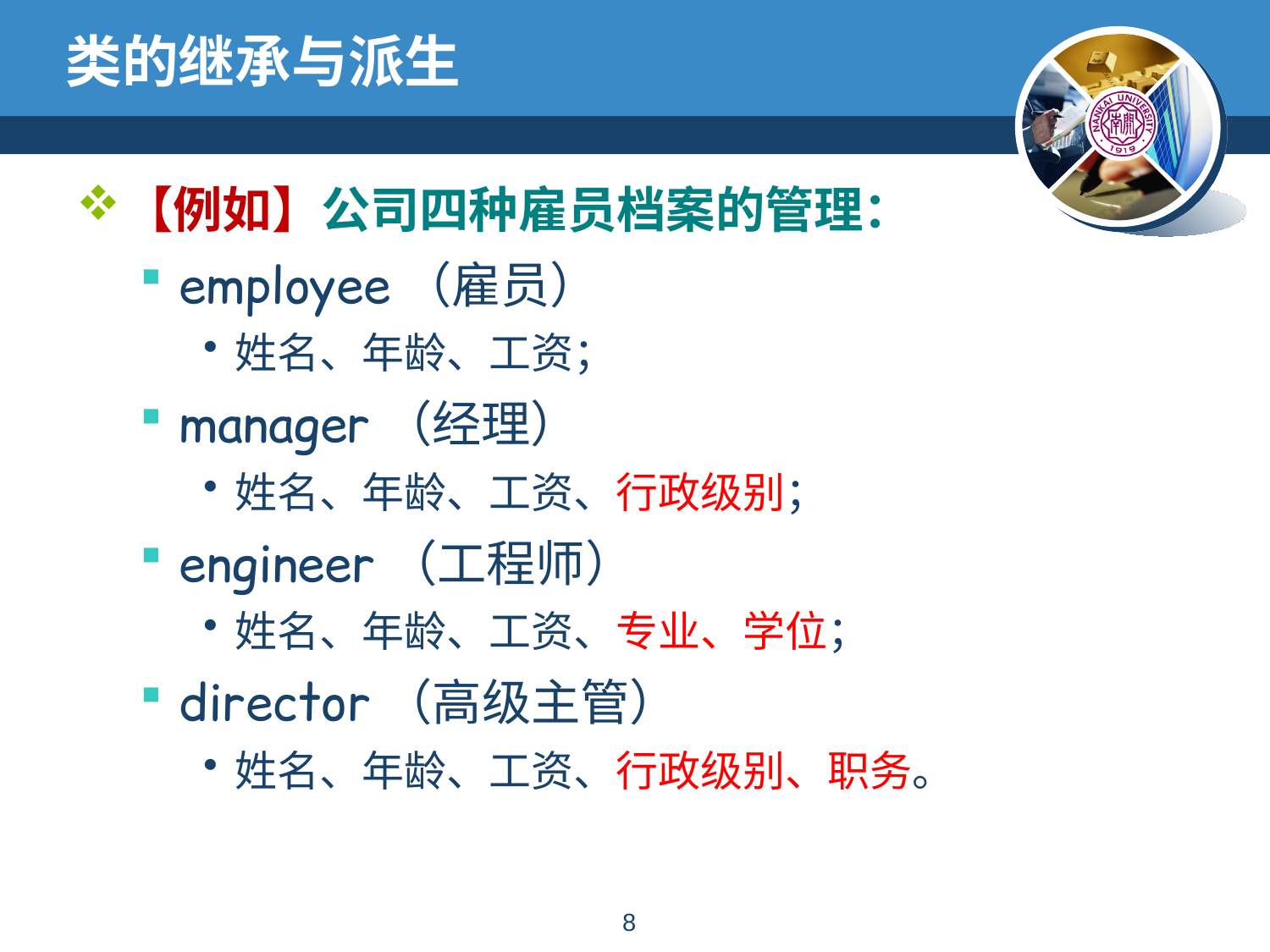

# 类的继承与派生
【例如】公司四种雇员档案的管理：
employee（雇员）
姓名、年龄、工资；
manager（经理）
姓名、年龄、工资、行政级别；
engineer（工程师）
姓名、年龄、工资、专业、学位；
director（高级主管）
姓名、年龄、工资、行政级别、职务。
8